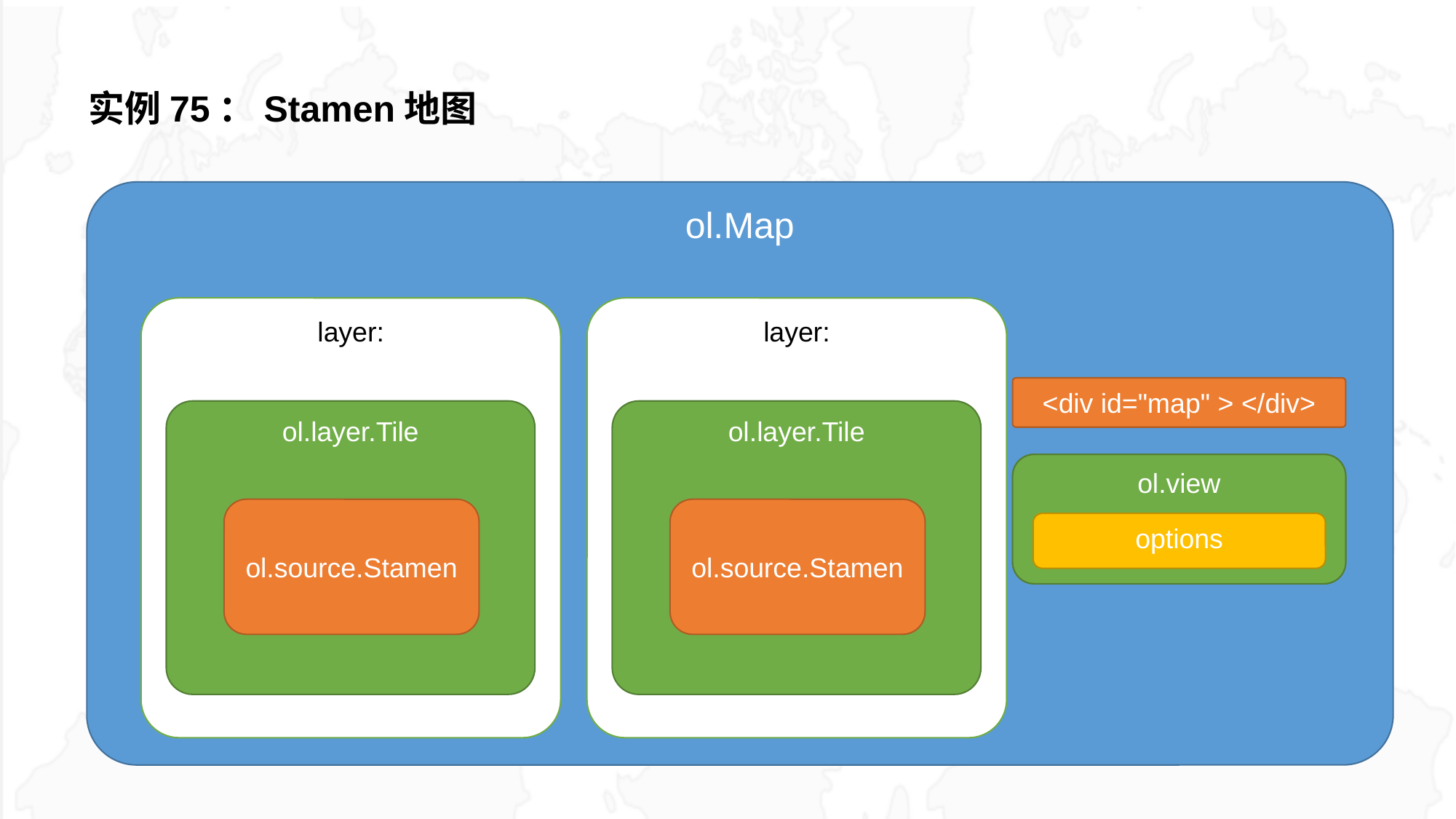

# 实例75：Stamen地图
ol.Map

layer:
layer:
<div id="map" > </div>
ol.layer.Tile
ol.layer.Tile
view:ol.view
ol.view
options
options
ol.source.Stamen
ol.source.Stamen